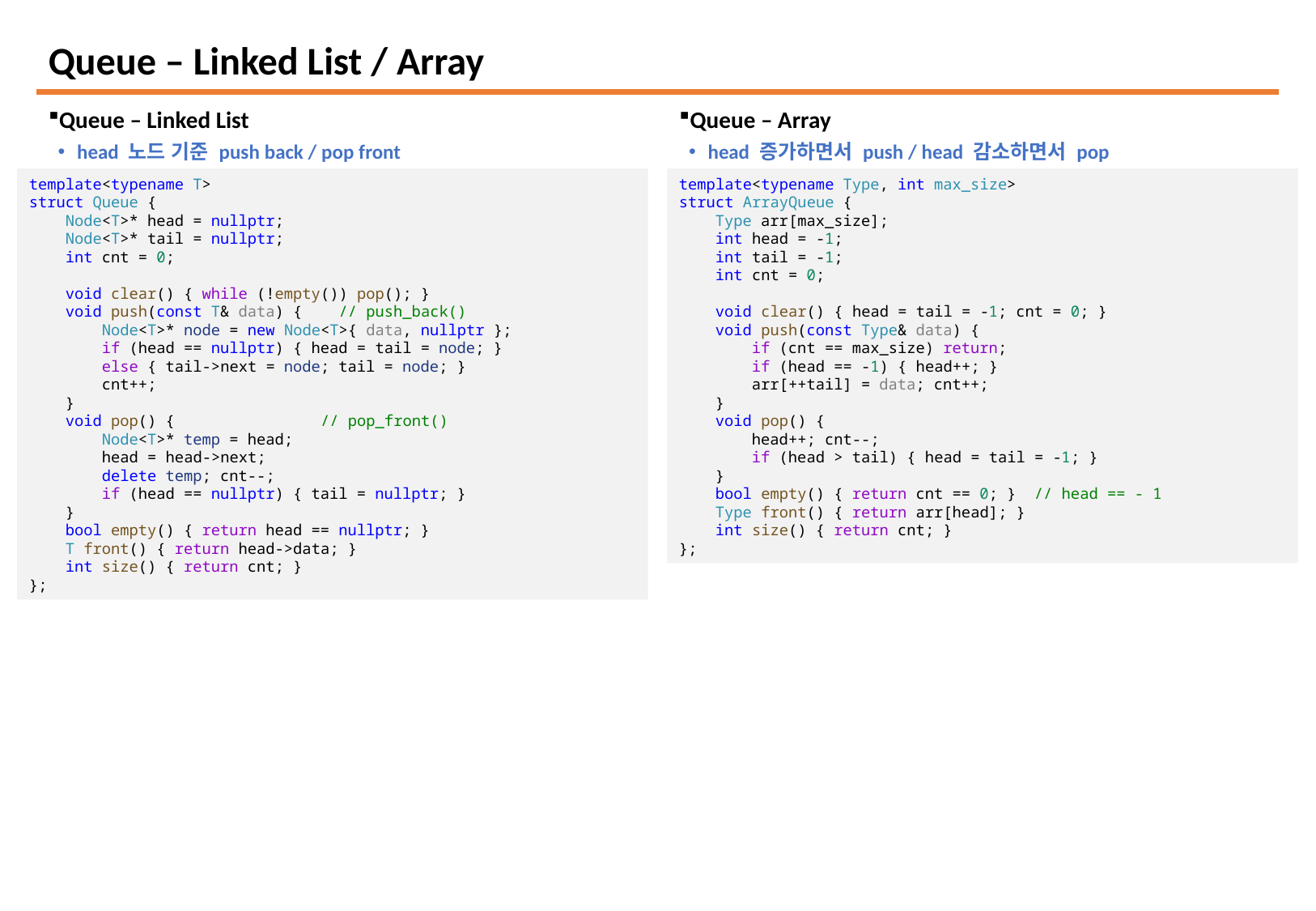

# Queue – Linked List / Array
Queue – Array
head 증가하면서 push / head 감소하면서 pop
Queue – Linked List
head 노드 기준 push back / pop front
template<typename T>
struct Queue {
    Node<T>* head = nullptr;
    Node<T>* tail = nullptr;
    int cnt = 0;
    void clear() { while (!empty()) pop(); }
    void push(const T& data) {    // push_back()
        Node<T>* node = new Node<T>{ data, nullptr };
        if (head == nullptr) { head = tail = node; }
        else { tail->next = node; tail = node; }
        cnt++;
    }
    void pop() {                // pop_front()
        Node<T>* temp = head;
        head = head->next;
        delete temp; cnt--;
        if (head == nullptr) { tail = nullptr; }
    }
    bool empty() { return head == nullptr; }
    T front() { return head->data; }
    int size() { return cnt; }
};
template<typename Type, int max_size>
struct ArrayQueue {
    Type arr[max_size];
    int head = -1;
    int tail = -1;
    int cnt = 0;
    void clear() { head = tail = -1; cnt = 0; }
    void push(const Type& data) {
        if (cnt == max_size) return;
        if (head == -1) { head++; }
        arr[++tail] = data; cnt++;
    }
    void pop() {
        head++; cnt--;
        if (head > tail) { head = tail = -1; }
    }
    bool empty() { return cnt == 0; }  // head == - 1
    Type front() { return arr[head]; }
    int size() { return cnt; }
};